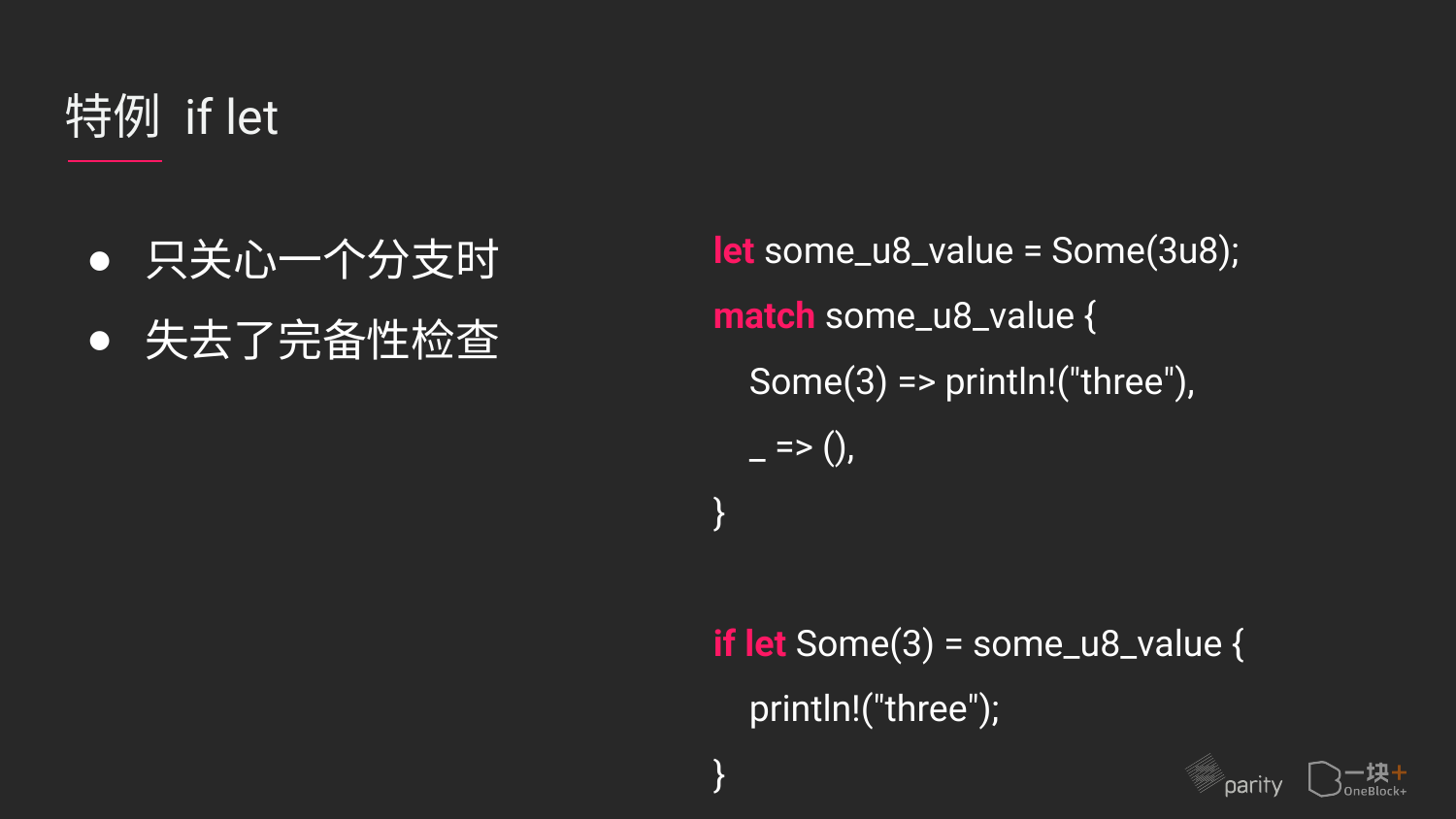

# 特例 if let
只关心一个分支时
失去了完备性检查
let some_u8_value = Some(3u8);
match some_u8_value {
    Some(3) => println!("three"),
    _ => (),
}

if let Some(3) = some_u8_value {
    println!("three");
}